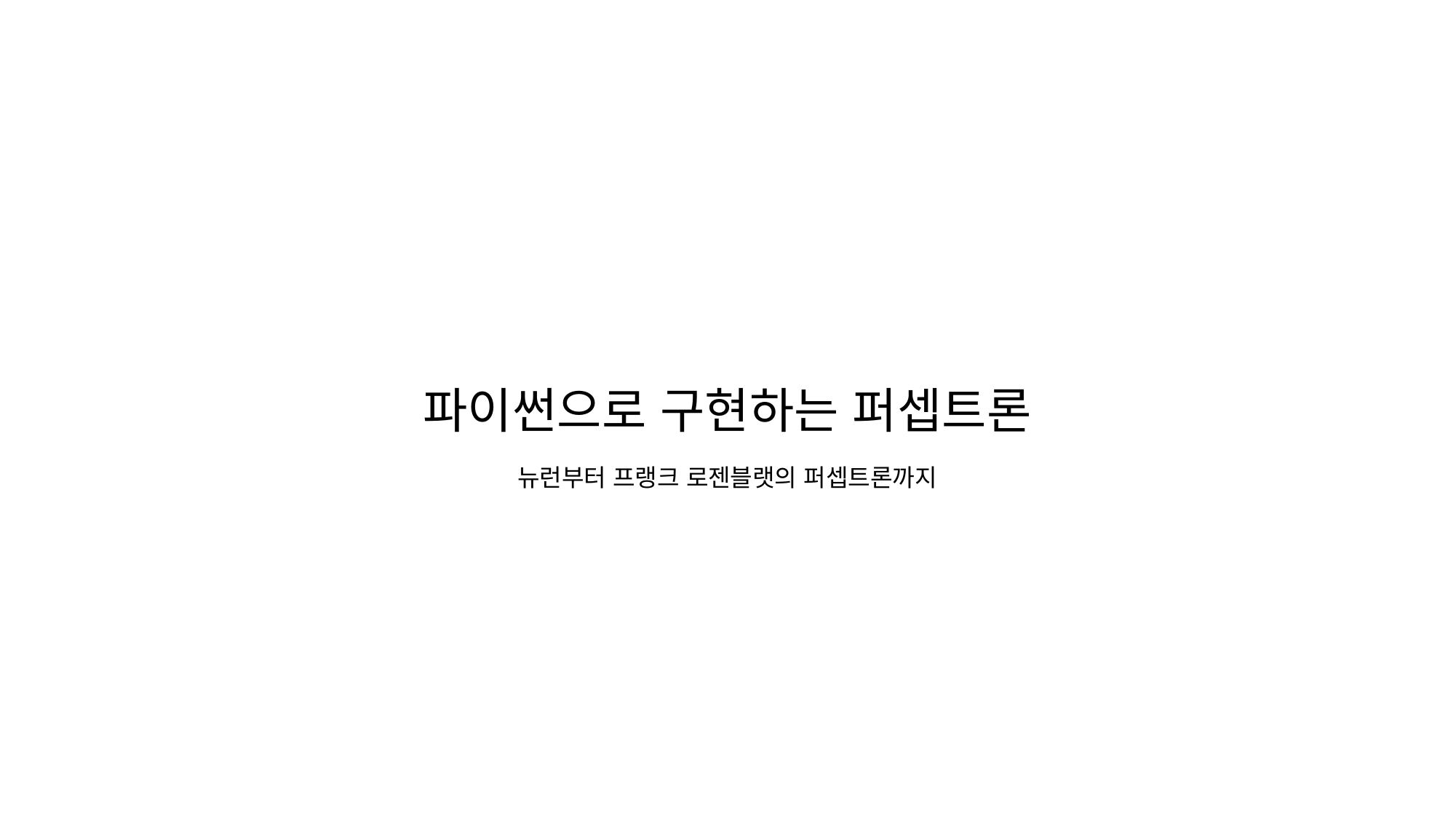

파이썬으로 구현하는 퍼셉트론
뉴런부터 프랭크 로젠블랫의 퍼셉트론까지